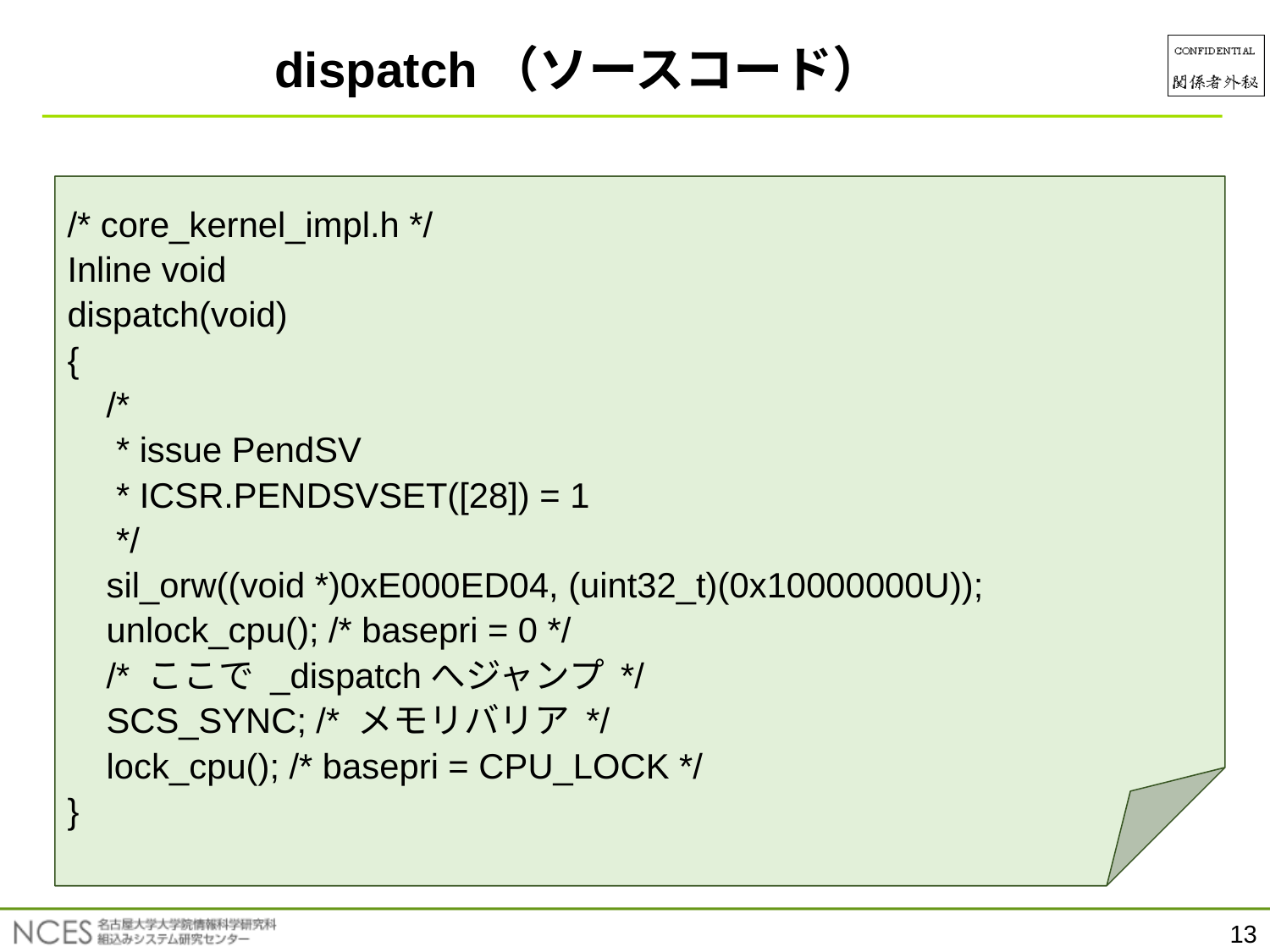

dispatch（ソースコード）

/* core_kernel_impl.h */
Inline void
dispatch(void)
{
    /*
     * issue PendSV
     * ICSR.PENDSVSET([28]) = 1
     */
    sil_orw((void *)0xE000ED04, (uint32_t)(0x10000000U));
    unlock_cpu(); /* basepri = 0 */
    /* ここで _dispatchへジャンプ */
    SCS_SYNC; /* メモリバリア */
    lock_cpu(); /* basepri = CPU_LOCK */
}
13